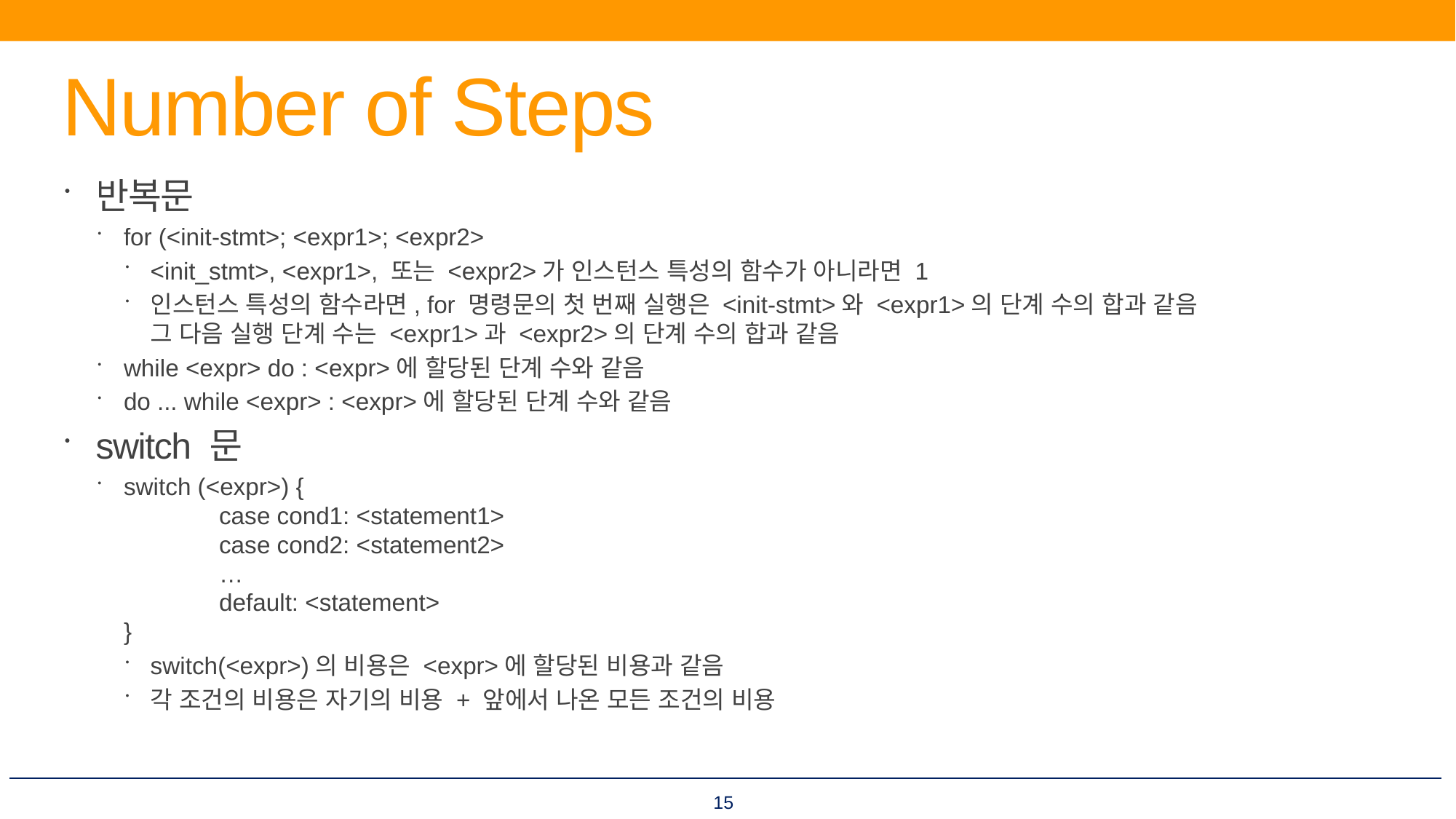

# Number of Steps
반복문
for (<init-stmt>; <expr1>; <expr2>
<init_stmt>, <expr1>, 또는 <expr2>가 인스턴스 특성의 함수가 아니라면 1
인스턴스 특성의 함수라면, for 명령문의 첫 번째 실행은 <init-stmt>와 <expr1>의 단계 수의 합과 같음
그 다음 실행 단계 수는 <expr1>과 <expr2>의 단계 수의 합과 같음
while <expr> do : <expr>에 할당된 단계 수와 같음
do ... while <expr> : <expr>에 할당된 단계 수와 같음
switch 문
switch (<expr>) {
	case cond1: <statement1>
	case cond2: <statement2>
	…
	default: <statement>
}
switch(<expr>)의 비용은 <expr>에 할당된 비용과 같음
각 조건의 비용은 자기의 비용 + 앞에서 나온 모든 조건의 비용

15